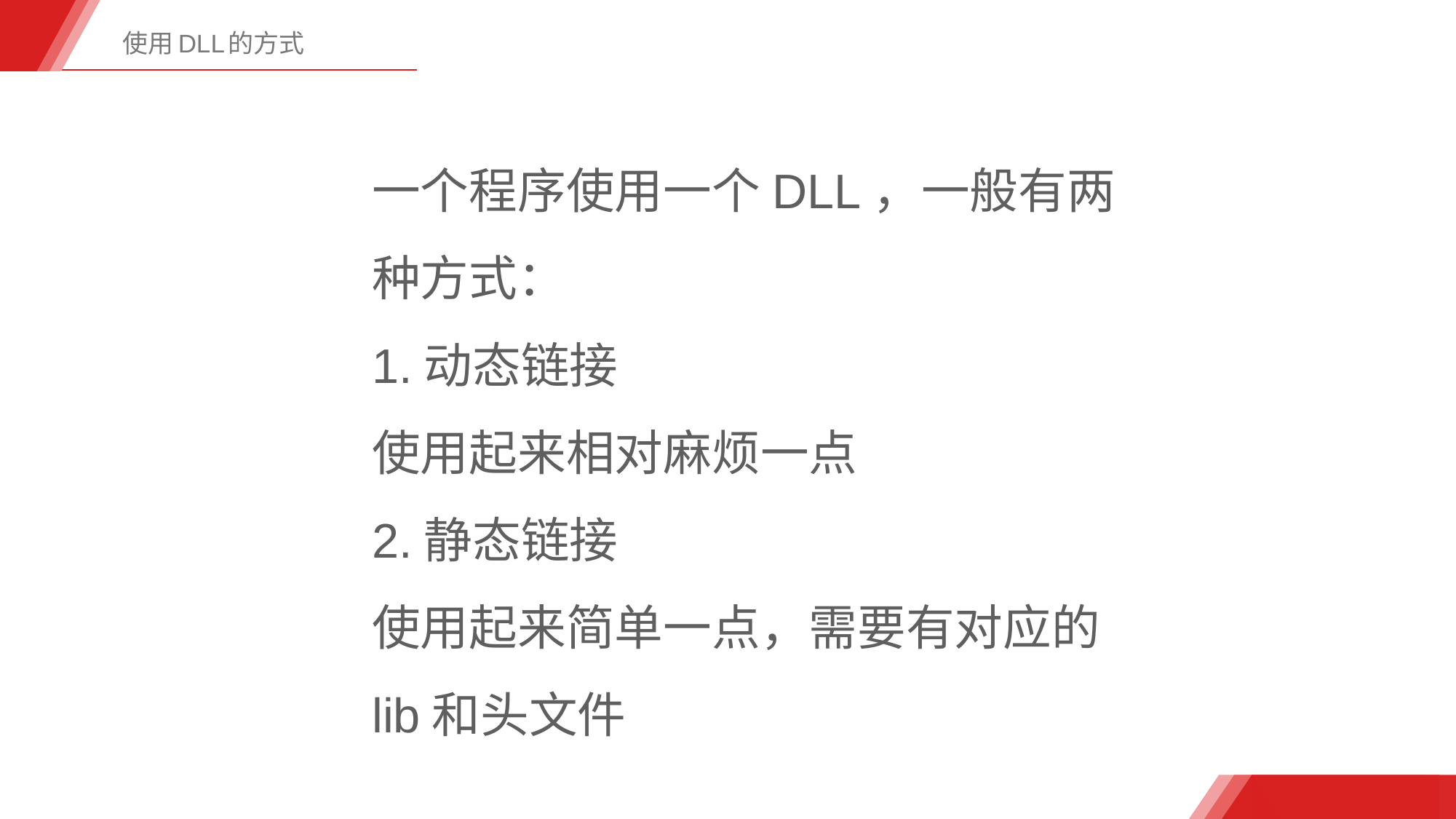

使用DLL的方式
一个程序使用一个DLL，一般有两种方式：
1.动态链接
使用起来相对麻烦一点
2.静态链接
使用起来简单一点，需要有对应的lib和头文件